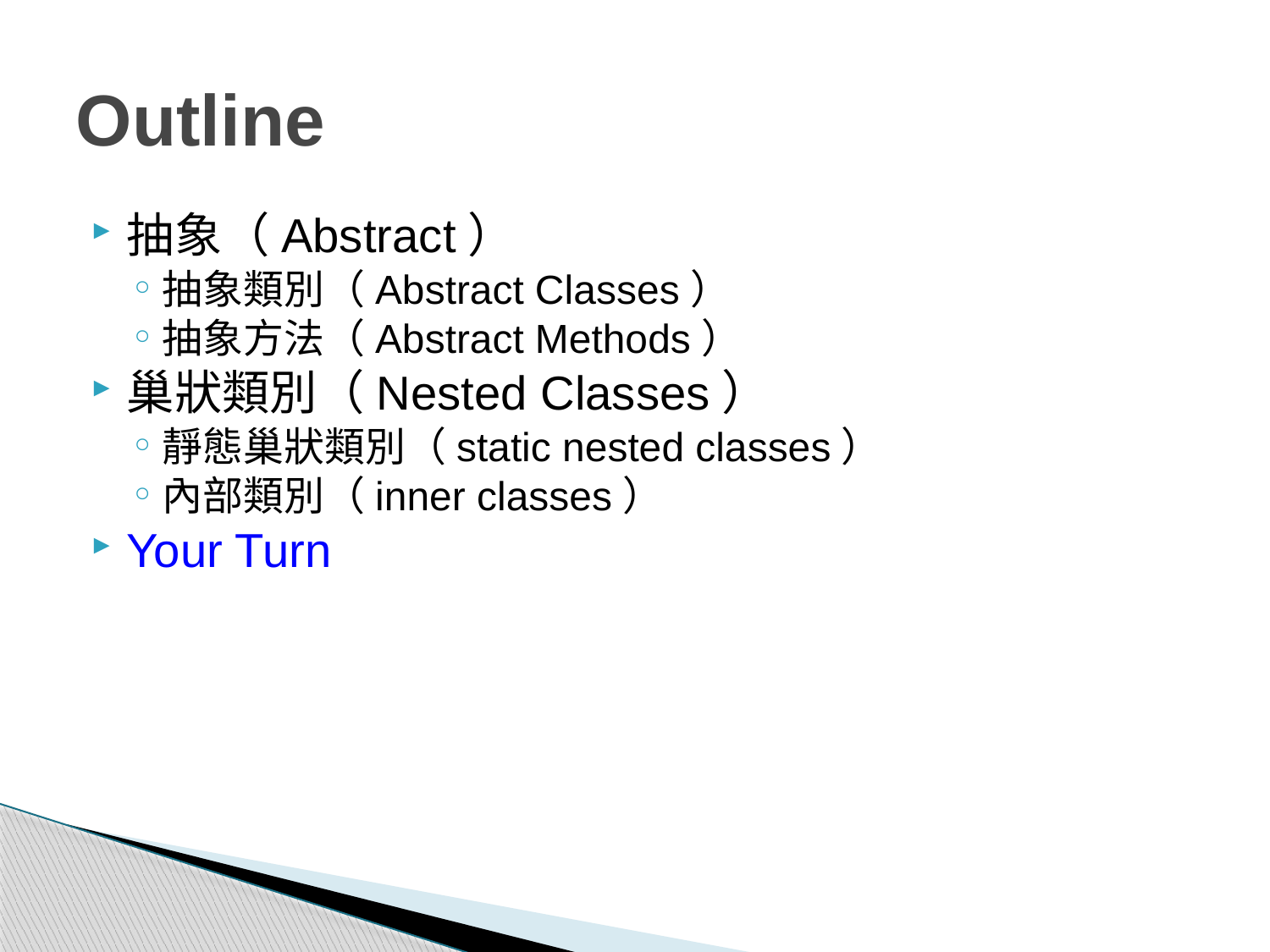

# Outline
抽象（Abstract）
抽象類別（Abstract Classes）
抽象方法（Abstract Methods）
巢狀類別（Nested Classes）
靜態巢狀類別（static nested classes）
內部類別（inner classes）
Your Turn